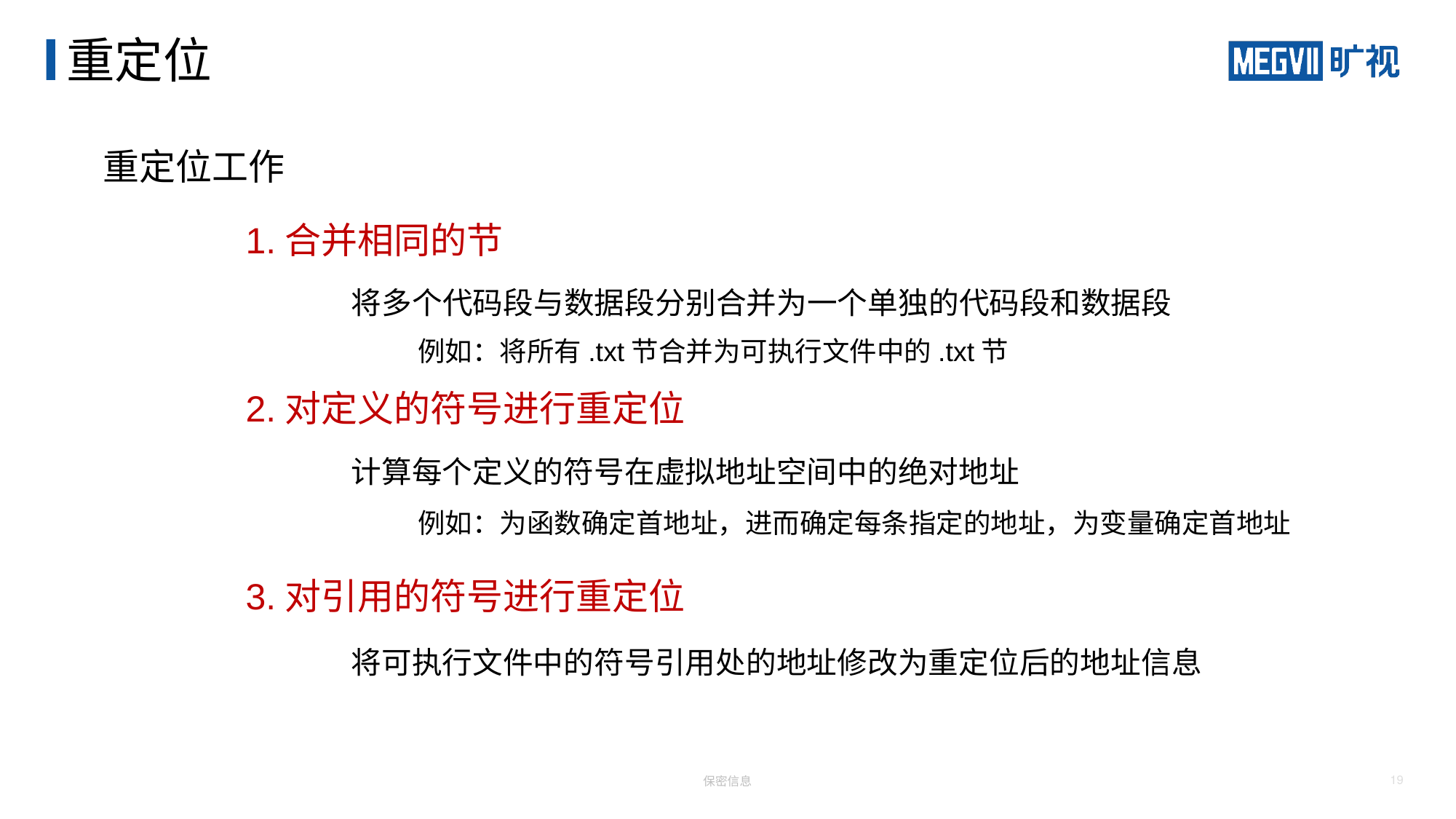

# 重定位
重定位工作
1.合并相同的节
将多个代码段与数据段分别合并为一个单独的代码段和数据段
例如：将所有.txt节合并为可执行文件中的.txt节
2.对定义的符号进行重定位
计算每个定义的符号在虚拟地址空间中的绝对地址
例如：为函数确定首地址，进而确定每条指定的地址，为变量确定首地址
3.对引用的符号进行重定位
将可执行文件中的符号引用处的地址修改为重定位后的地址信息